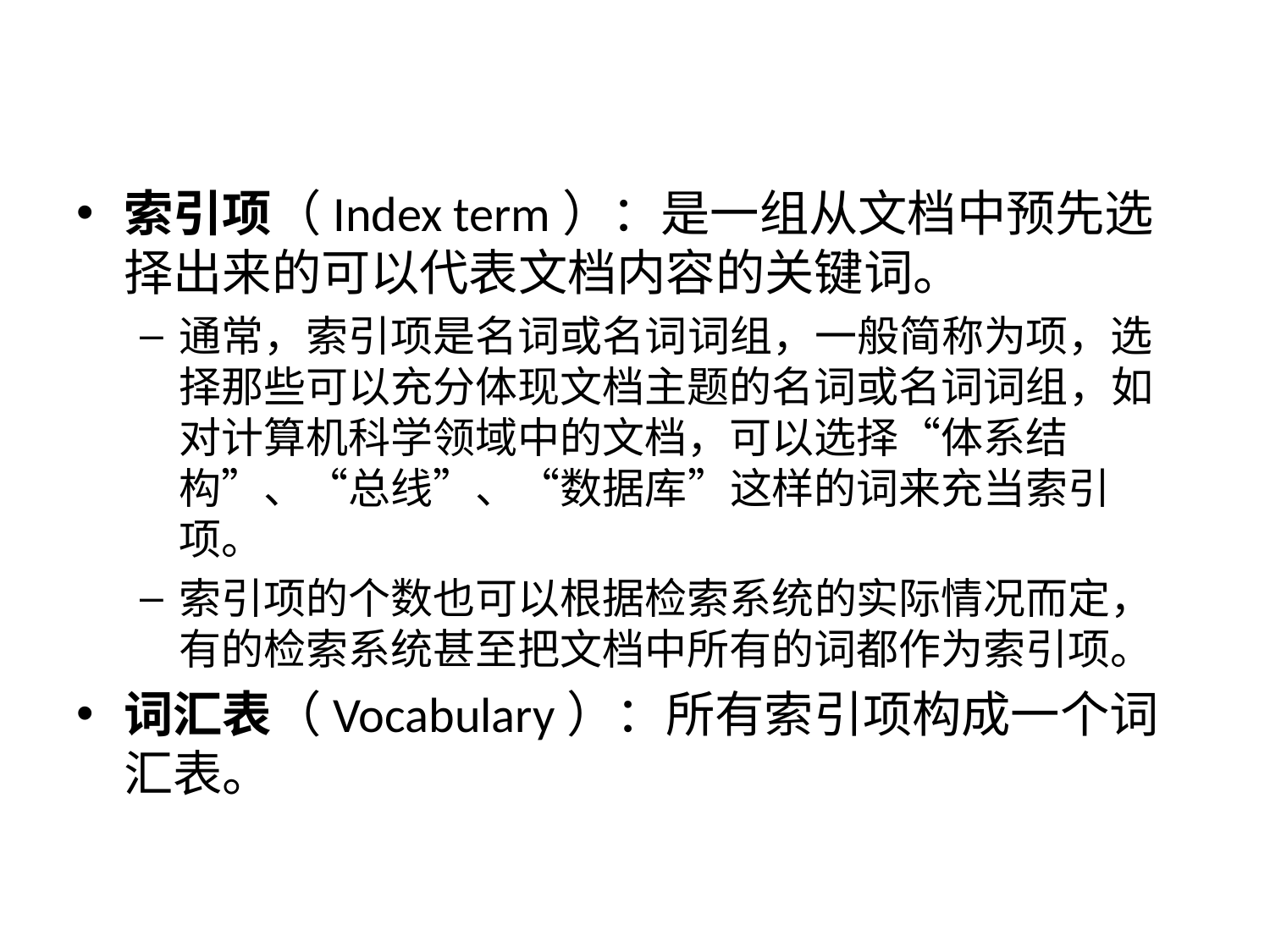

索引项（Index term）：是一组从文档中预先选择出来的可以代表文档内容的关键词。
通常，索引项是名词或名词词组，一般简称为项，选择那些可以充分体现文档主题的名词或名词词组，如对计算机科学领域中的文档，可以选择“体系结构”、“总线”、“数据库”这样的词来充当索引项。
索引项的个数也可以根据检索系统的实际情况而定，有的检索系统甚至把文档中所有的词都作为索引项。
词汇表（Vocabulary）：所有索引项构成一个词汇表。